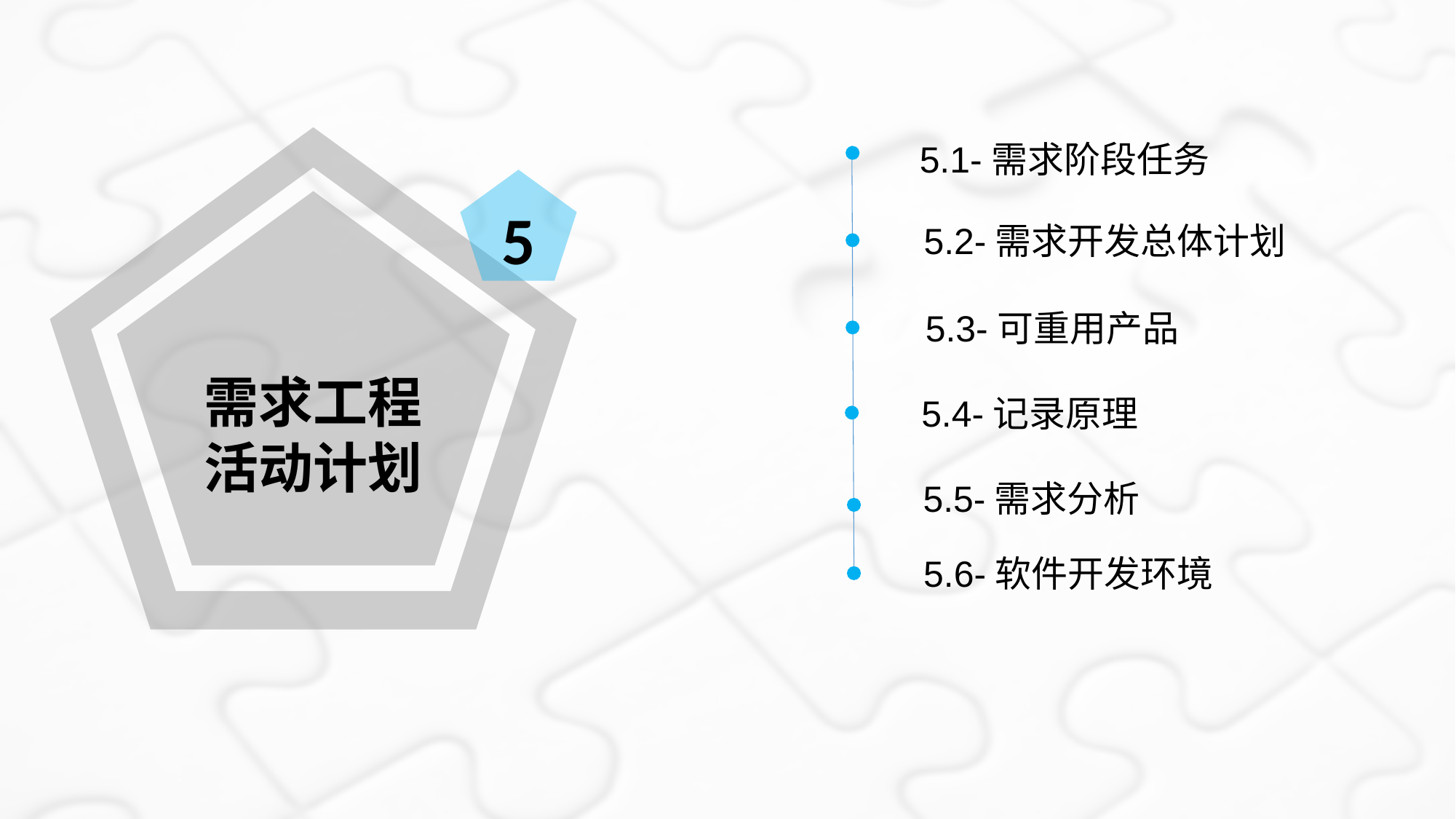

5.1-需求阶段任务

5.2-需求开发总体计划

5.3-可重用产品

5.4-记录原理

5

需求工程活动计划
5.5-需求分析

5.6-软件开发环境